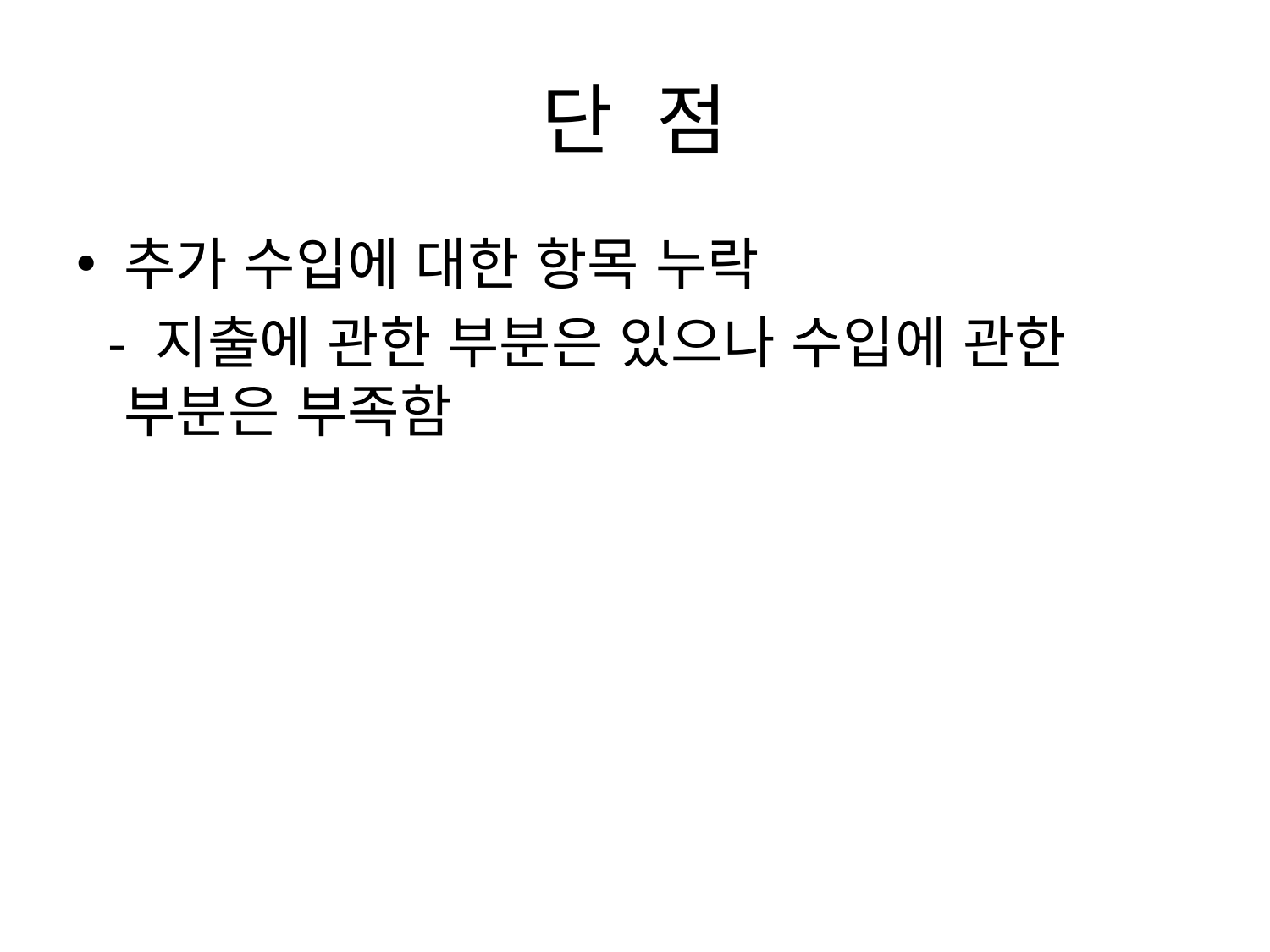

# 단  점
추가 수입에 대한 항목 누락
  - 지출에 관한 부분은 있으나 수입에 관한 부분은 부족함